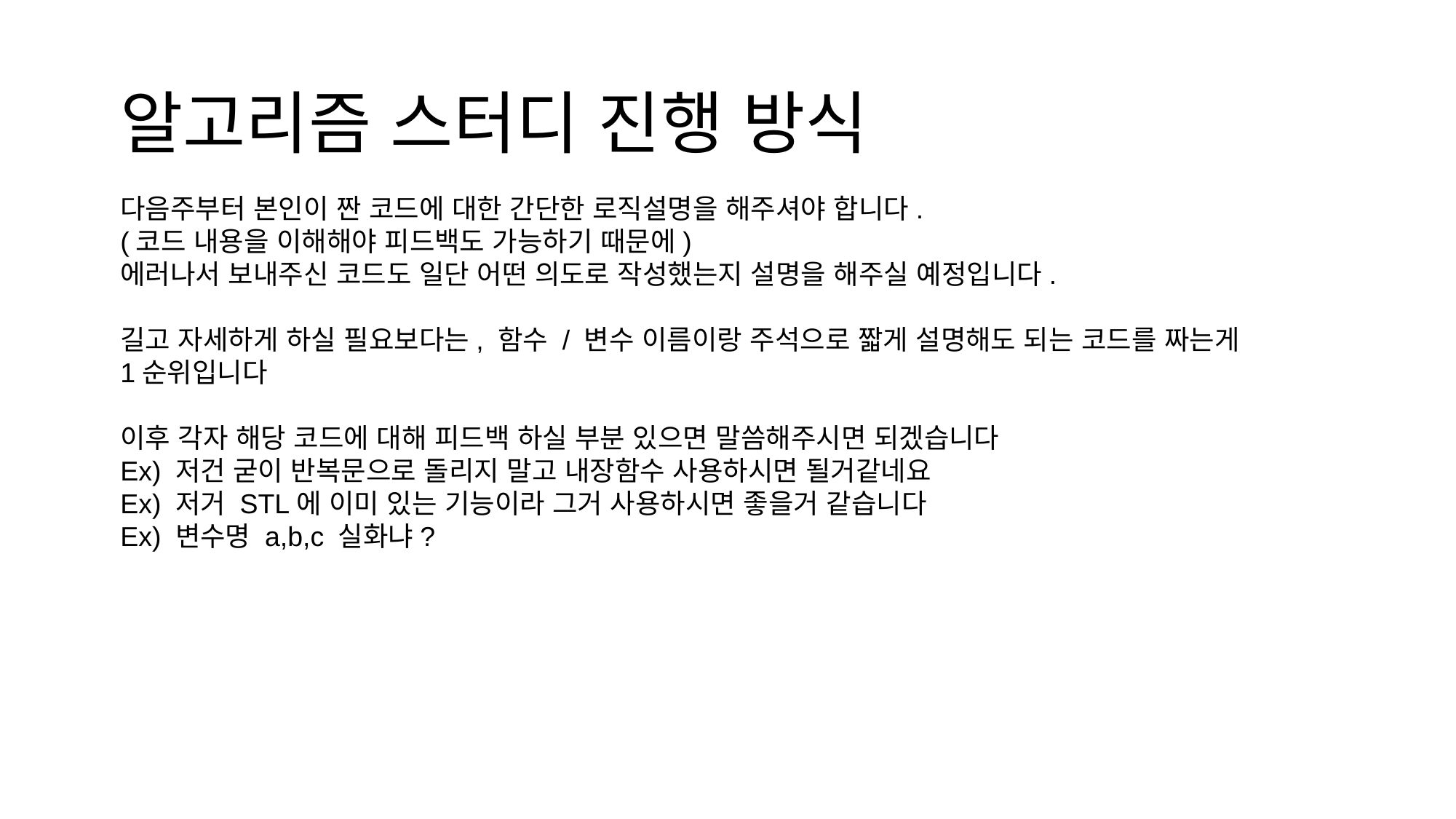

알고리즘 스터디 진행 방식
다음주부터 본인이 짠 코드에 대한 간단한 로직설명을 해주셔야 합니다.
(코드 내용을 이해해야 피드백도 가능하기 때문에)
에러나서 보내주신 코드도 일단 어떤 의도로 작성했는지 설명을 해주실 예정입니다.

길고 자세하게 하실 필요보다는, 함수 / 변수 이름이랑 주석으로 짧게 설명해도 되는 코드를 짜는게
1순위입니다

이후 각자 해당 코드에 대해 피드백 하실 부분 있으면 말씀해주시면 되겠습니다
Ex) 저건 굳이 반복문으로 돌리지 말고 내장함수 사용하시면 될거같네요
Ex) 저거 STL에 이미 있는 기능이라 그거 사용하시면 좋을거 같습니다
Ex) 변수명 a,b,c 실화냐?